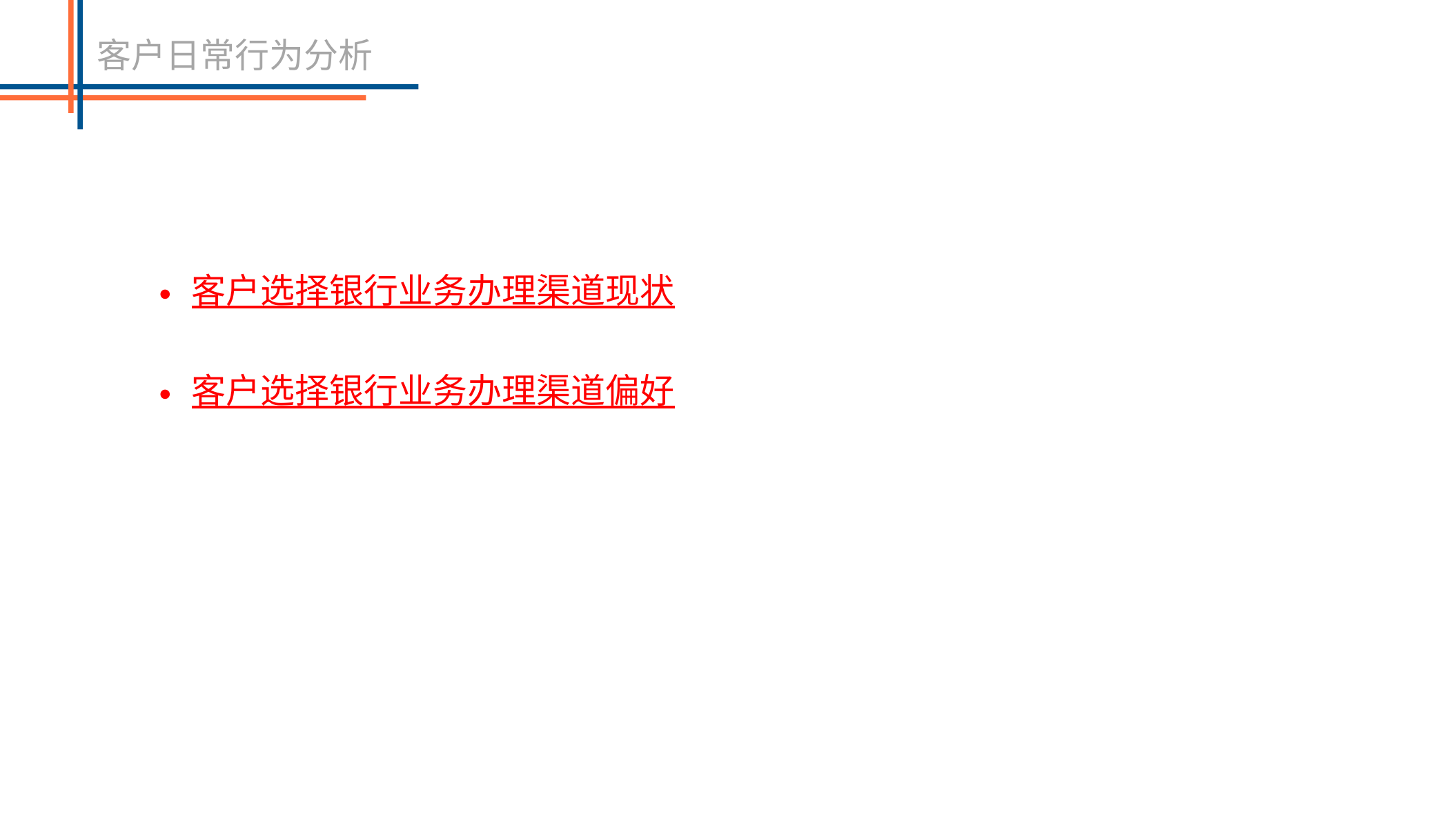

客户日常行为分析

客户选择银行业务办理渠道现状
客户选择银行业务办理渠道偏好